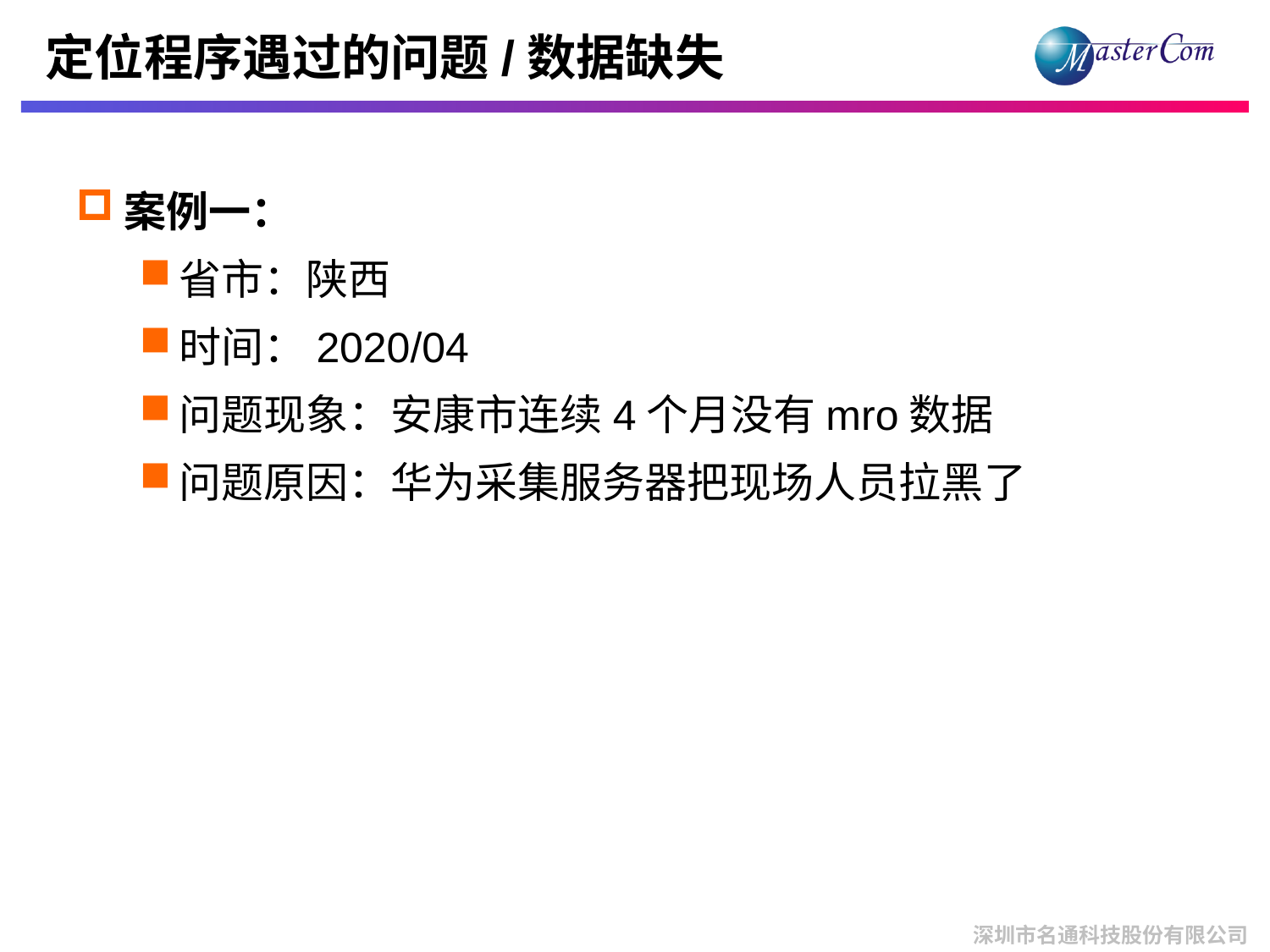

# 定位程序遇过的问题/数据缺失
案例一：
省市：陕西
时间：2020/04
问题现象：安康市连续4个月没有mro数据
问题原因：华为采集服务器把现场人员拉黑了